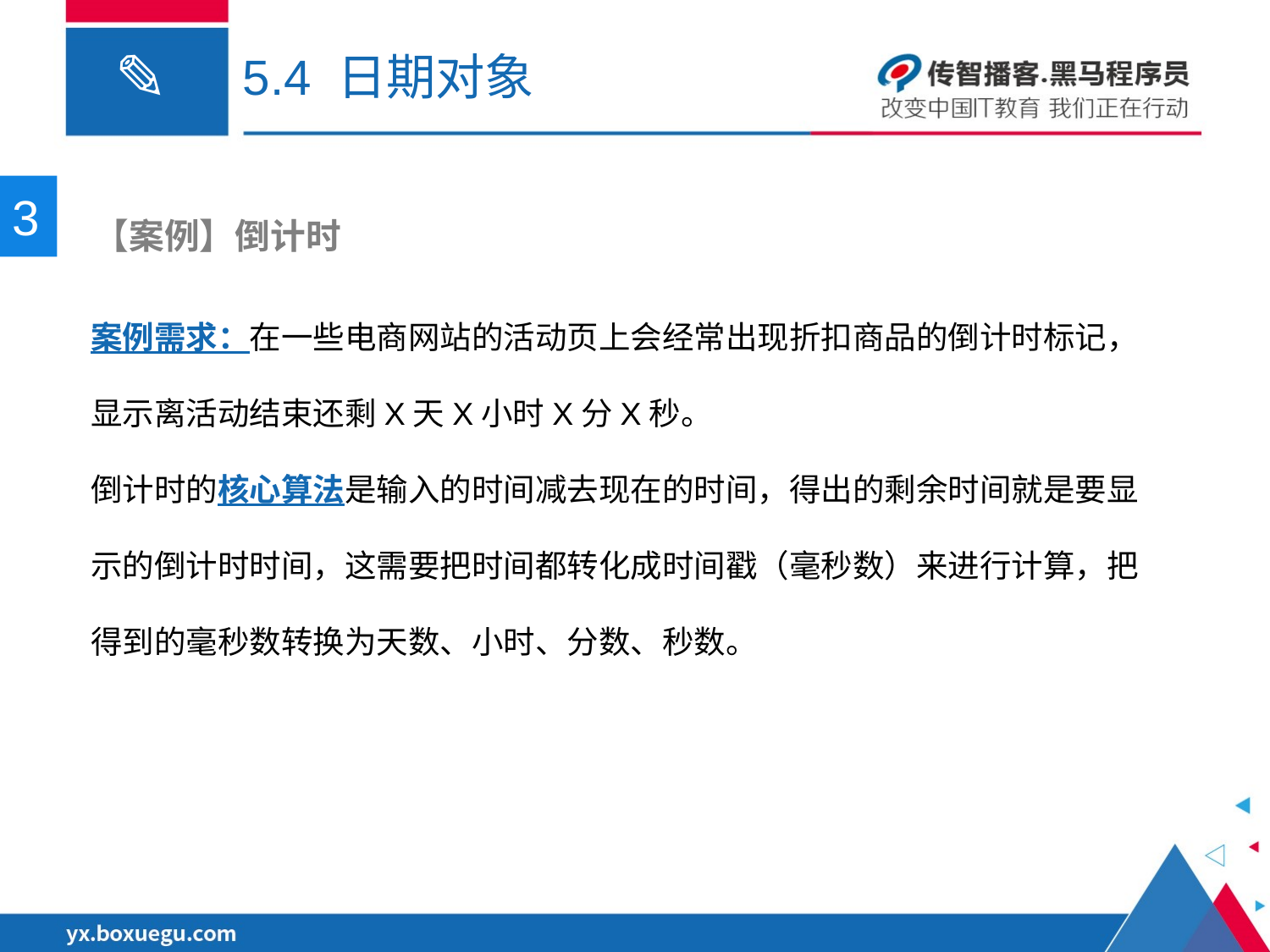

# 5.4 日期对象

3
  【案例】倒计时
案例需求：在一些电商网站的活动页上会经常出现折扣商品的倒计时标记，显示离活动结束还剩X天X小时X分X秒。
倒计时的核心算法是输入的时间减去现在的时间，得出的剩余时间就是要显示的倒计时时间，这需要把时间都转化成时间戳（毫秒数）来进行计算，把得到的毫秒数转换为天数、小时、分数、秒数。